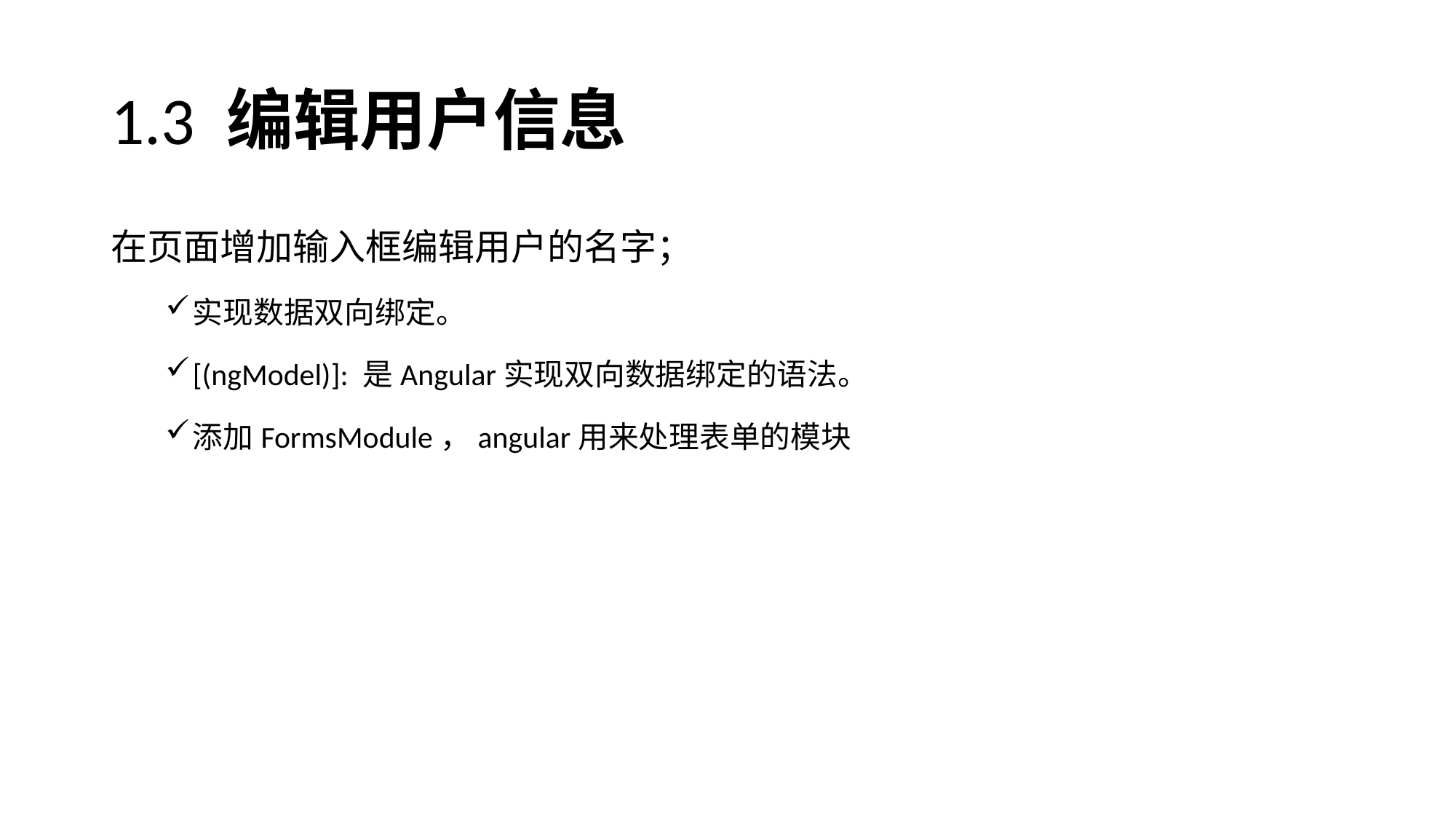

# 1.3 编辑用户信息
在页面增加输入框编辑用户的名字；
实现数据双向绑定。
[(ngModel)]: 是Angular实现双向数据绑定的语法。
添加FormsModule，angular用来处理表单的模块